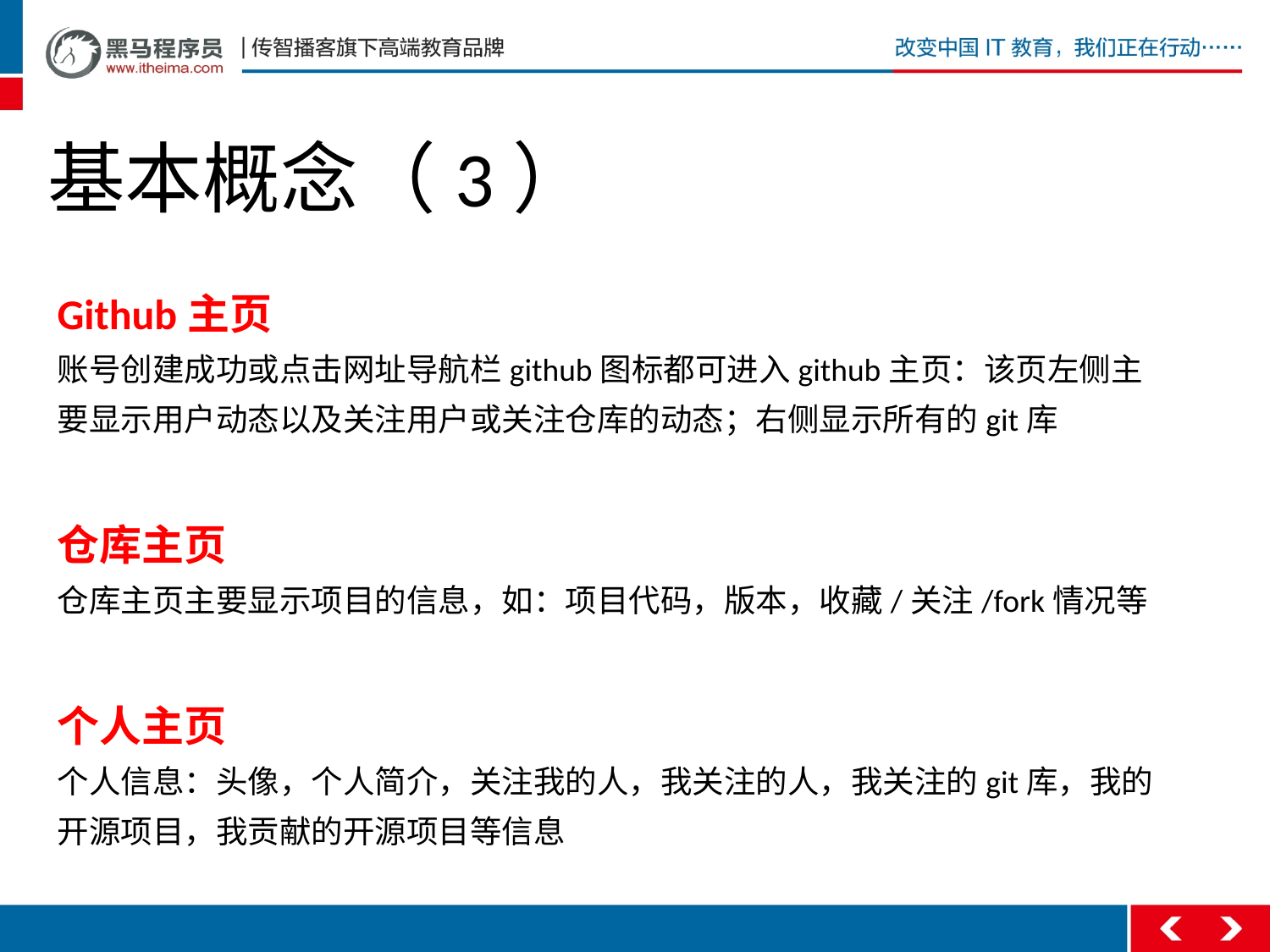

# 基本概念（3）

Github主页
账号创建成功或点击网址导航栏github图标都可进入github主页：该页左侧主要显示用户动态以及关注用户或关注仓库的动态；右侧显示所有的git库

仓库主页
仓库主页主要显示项目的信息，如：项目代码，版本，收藏/关注/fork情况等

个人主页
个人信息：头像，个人简介，关注我的人，我关注的人，我关注的git库，我的开源项目，我贡献的开源项目等信息